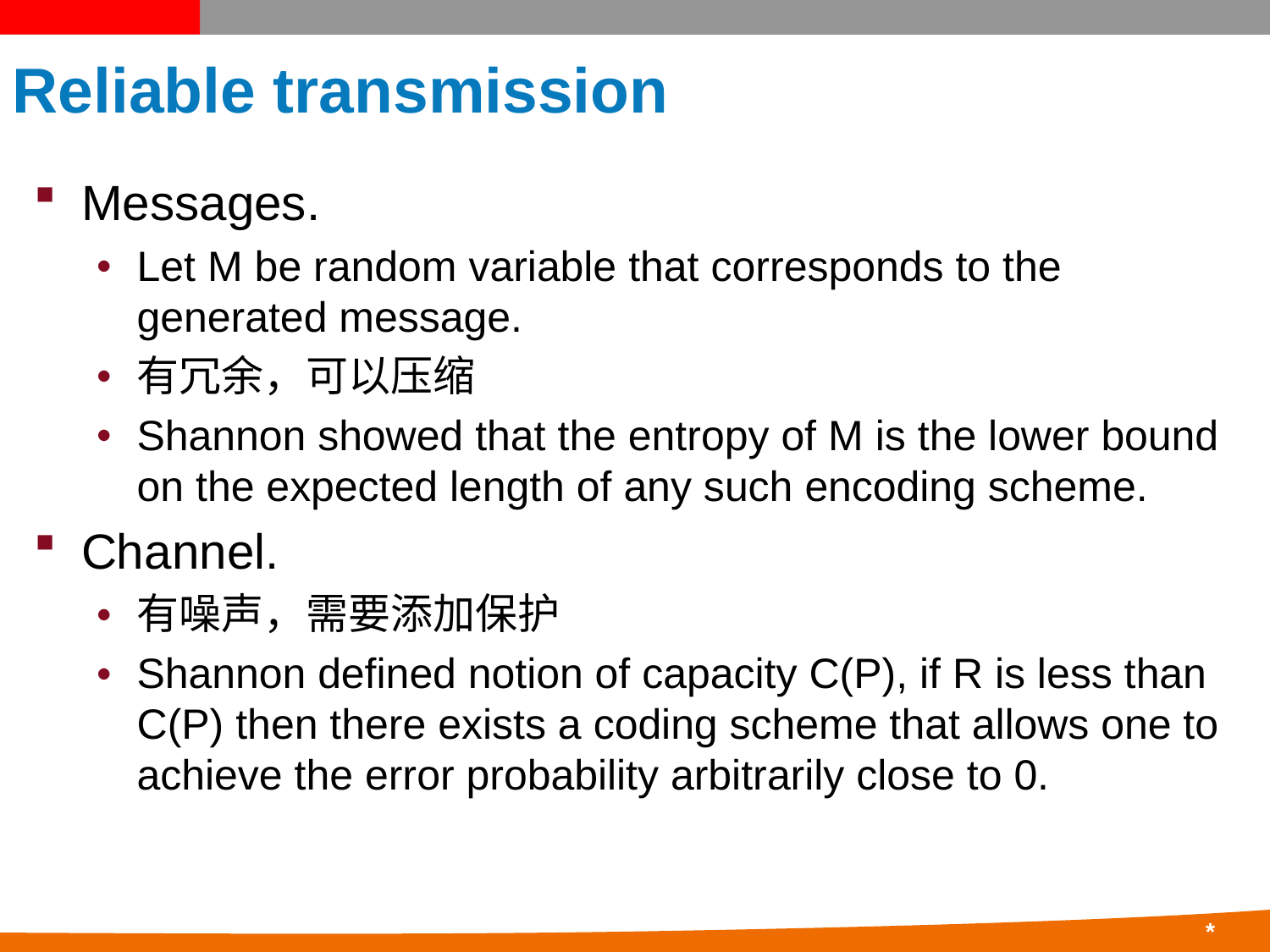

# Reliable transmission
Messages.
Let M be random variable that corresponds to the generated message.
有冗余，可以压缩
Shannon showed that the entropy of M is the lower bound on the expected length of any such encoding scheme.
Channel.
有噪声，需要添加保护
Shannon defined notion of capacity C(P), if R is less than C(P) then there exists a coding scheme that allows one to achieve the error probability arbitrarily close to 0.